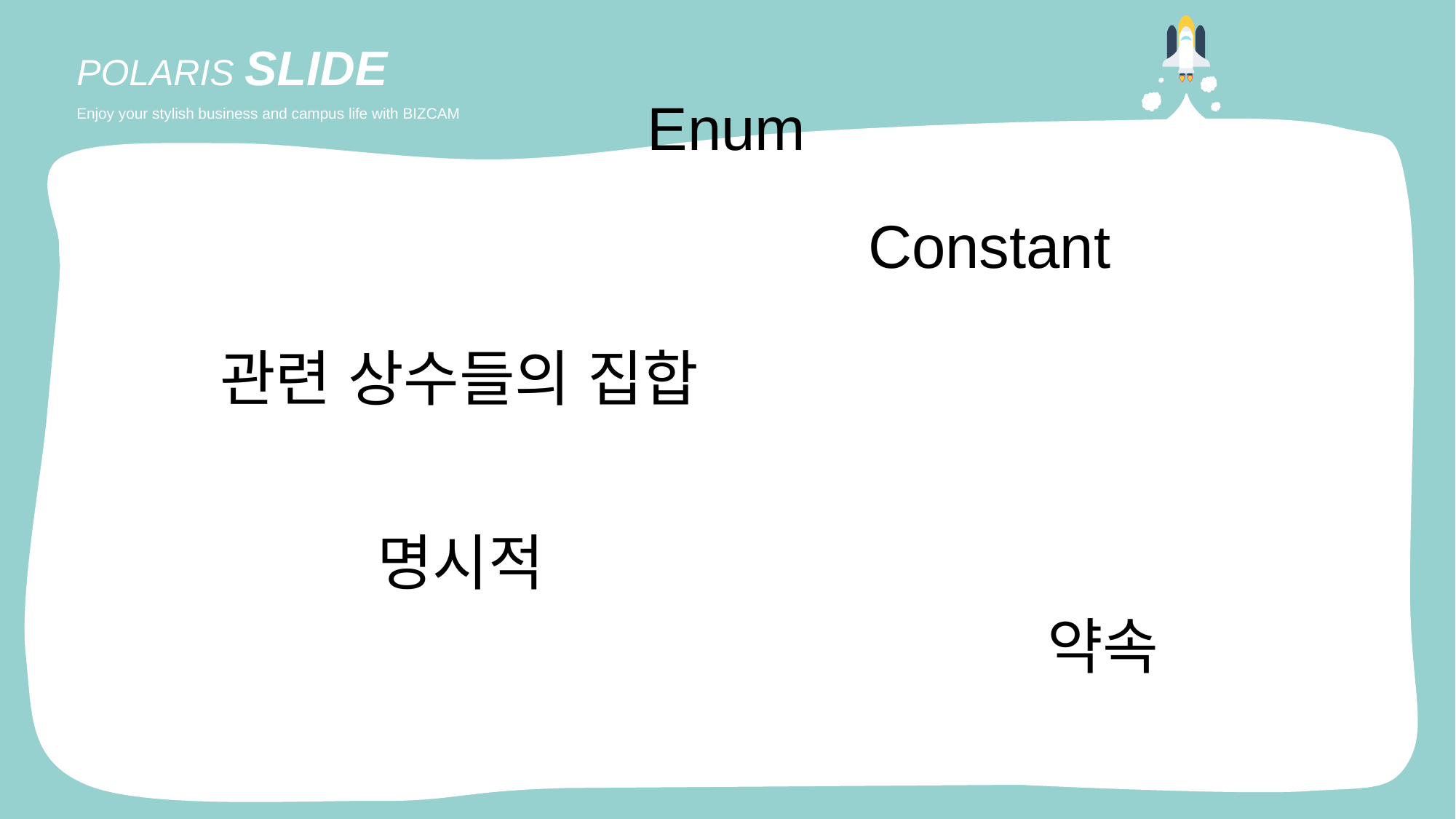

POLARIS SLIDE
Enjoy your stylish business and campus life with BIZCAM

Enum

Constant
관련 상수들의 집합
명시적
약속